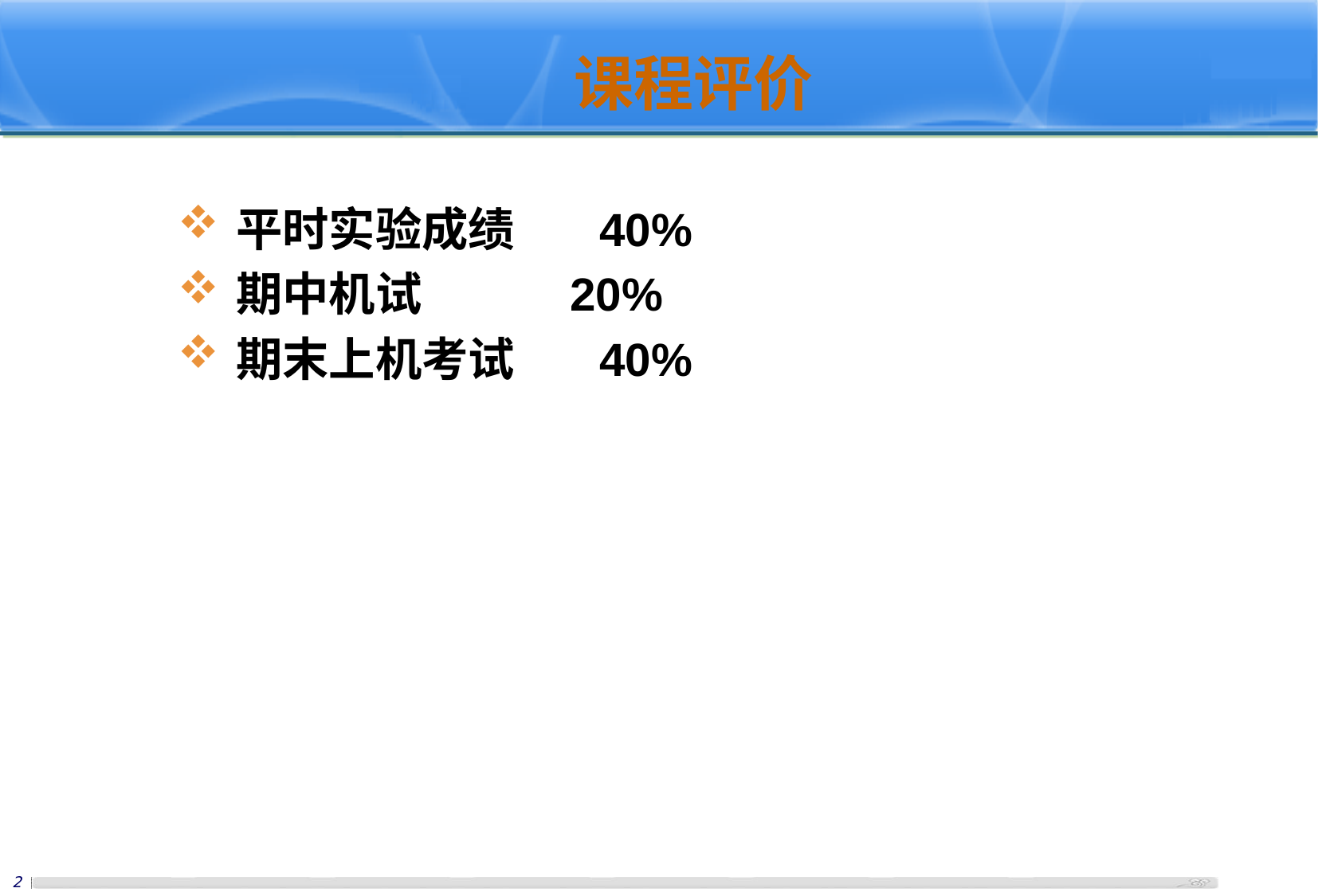

# 课程评价
平时实验成绩       40%
期中机试             20%
期末上机考试       40%